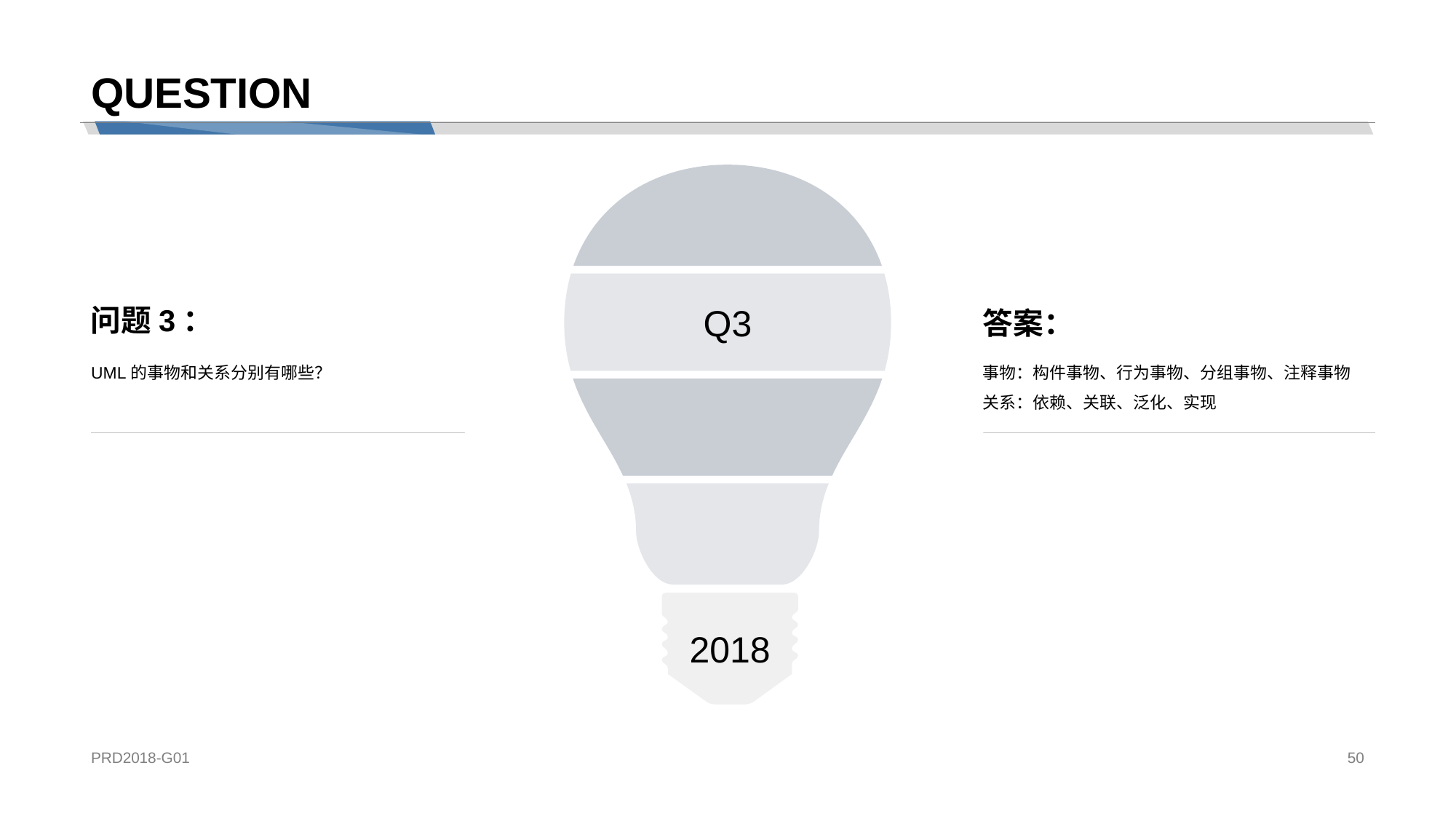

# QUESTION

Q3
问题3：
UML的事物和关系分别有哪些？
答案：
事物：构件事物、行为事物、分组事物、注释事物
关系：依赖、关联、泛化、实现

2018
PRD2018-G01
50